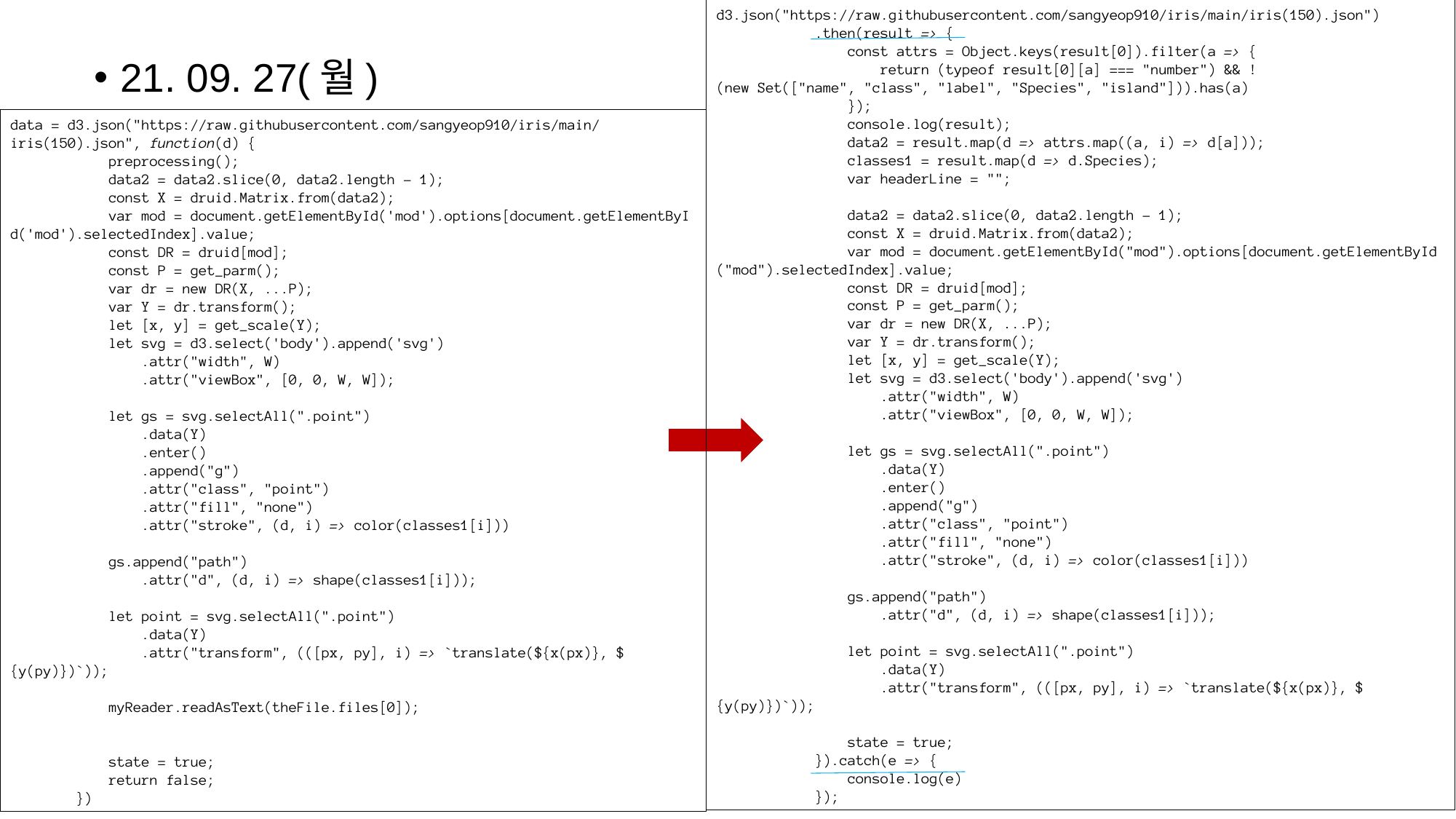

d3.json("https://raw.githubusercontent.com/sangyeop910/iris/main/iris(150).json")
            .then(result => {
                const attrs = Object.keys(result[0]).filter(a => {
                    return (typeof result[0][a] === "number") && !(new Set(["name", "class", "label", "Species", "island"])).has(a)
                });
                console.log(result);
                data2 = result.map(d => attrs.map((a, i) => d[a]));
                classes1 = result.map(d => d.Species);
                var headerLine = "";
                data2 = data2.slice(0, data2.length - 1);
                const X = druid.Matrix.from(data2);
                var mod = document.getElementById("mod").options[document.getElementById("mod").selectedIndex].value;
                const DR = druid[mod];
                const P = get_parm();
                var dr = new DR(X, ...P);
                var Y = dr.transform();
                let [x, y] = get_scale(Y);
                let svg = d3.select('body').append('svg')
                    .attr("width", W)
                    .attr("viewBox", [0, 0, W, W]);
                let gs = svg.selectAll(".point")
                    .data(Y)
                    .enter()
                    .append("g")
                    .attr("class", "point")
                    .attr("fill", "none")
                    .attr("stroke", (d, i) => color(classes1[i]))
                gs.append("path")
                    .attr("d", (d, i) => shape(classes1[i]));
                let point = svg.selectAll(".point")
                    .data(Y)
                    .attr("transform", (([px, py], i) => `translate(${x(px)}, ${y(py)})`));
                state = true;
            }).catch(e => {
                console.log(e)
            });
21. 09. 27(월)
data = d3.json("https://raw.githubusercontent.com/sangyeop910/iris/main/iris(150).json", function(d) {
            preprocessing();
            data2 = data2.slice(0, data2.length - 1);
            const X = druid.Matrix.from(data2);
            var mod = document.getElementById('mod').options[document.getElementById('mod').selectedIndex].value;
            const DR = druid[mod];
            const P = get_parm();
            var dr = new DR(X, ...P);
            var Y = dr.transform();
            let [x, y] = get_scale(Y);
            let svg = d3.select('body').append('svg')
                .attr("width", W)
                .attr("viewBox", [0, 0, W, W]);
            let gs = svg.selectAll(".point")
                .data(Y)
                .enter()
                .append("g")
                .attr("class", "point")
                .attr("fill", "none")
                .attr("stroke", (d, i) => color(classes1[i]))
            gs.append("path")
                .attr("d", (d, i) => shape(classes1[i]));
            let point = svg.selectAll(".point")
                .data(Y)
                .attr("transform", (([px, py], i) => `translate(${x(px)}, ${y(py)})`));
            myReader.readAsText(theFile.files[0]);
            state = true;
            return false;
        })